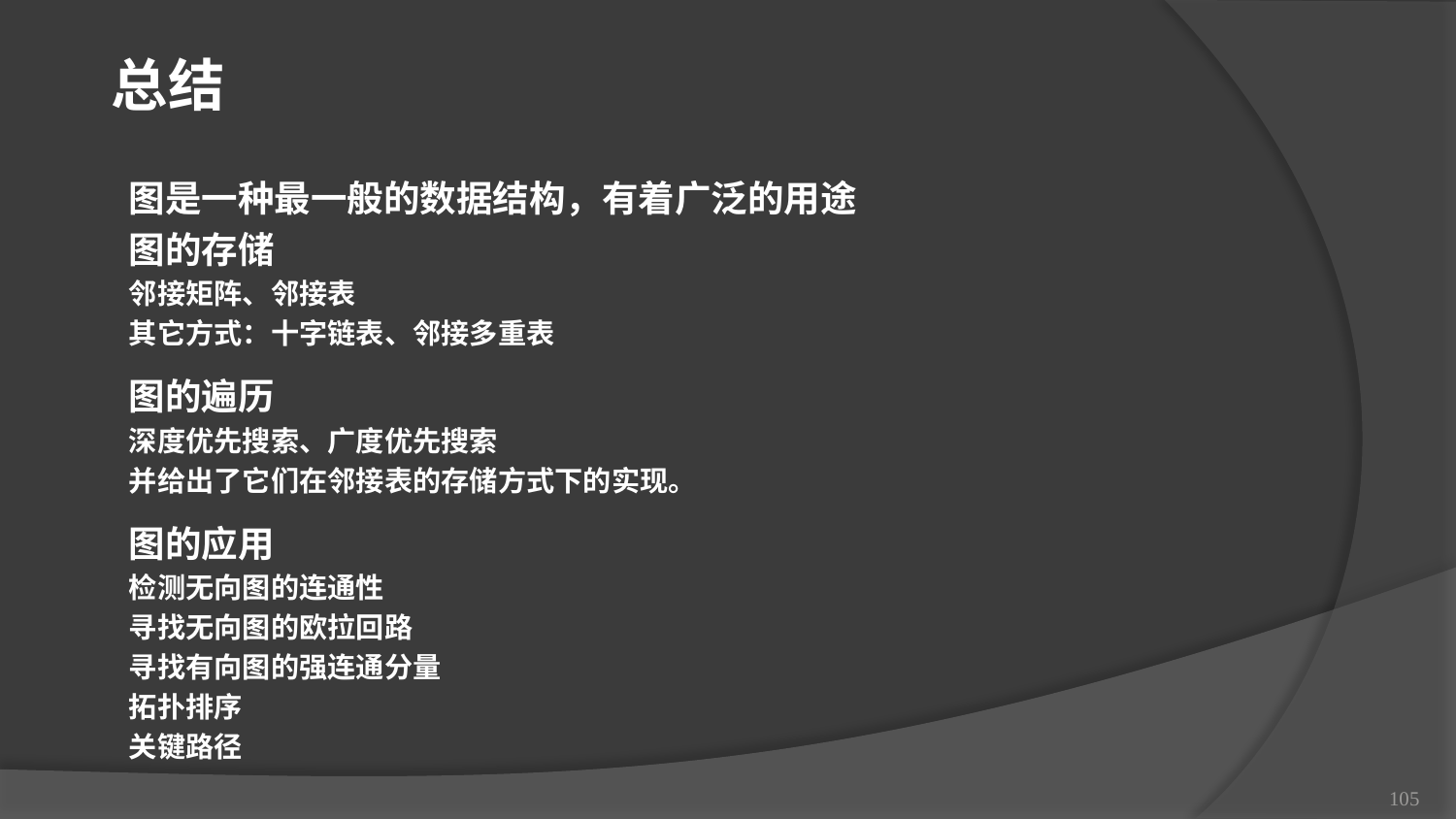

总结
图是一种最一般的数据结构，有着广泛的用途
图的存储
邻接矩阵、邻接表
其它方式：十字链表、邻接多重表
图的遍历
深度优先搜索、广度优先搜索
并给出了它们在邻接表的存储方式下的实现。
图的应用
检测无向图的连通性
寻找无向图的欧拉回路
寻找有向图的强连通分量
拓扑排序
关键路径
105